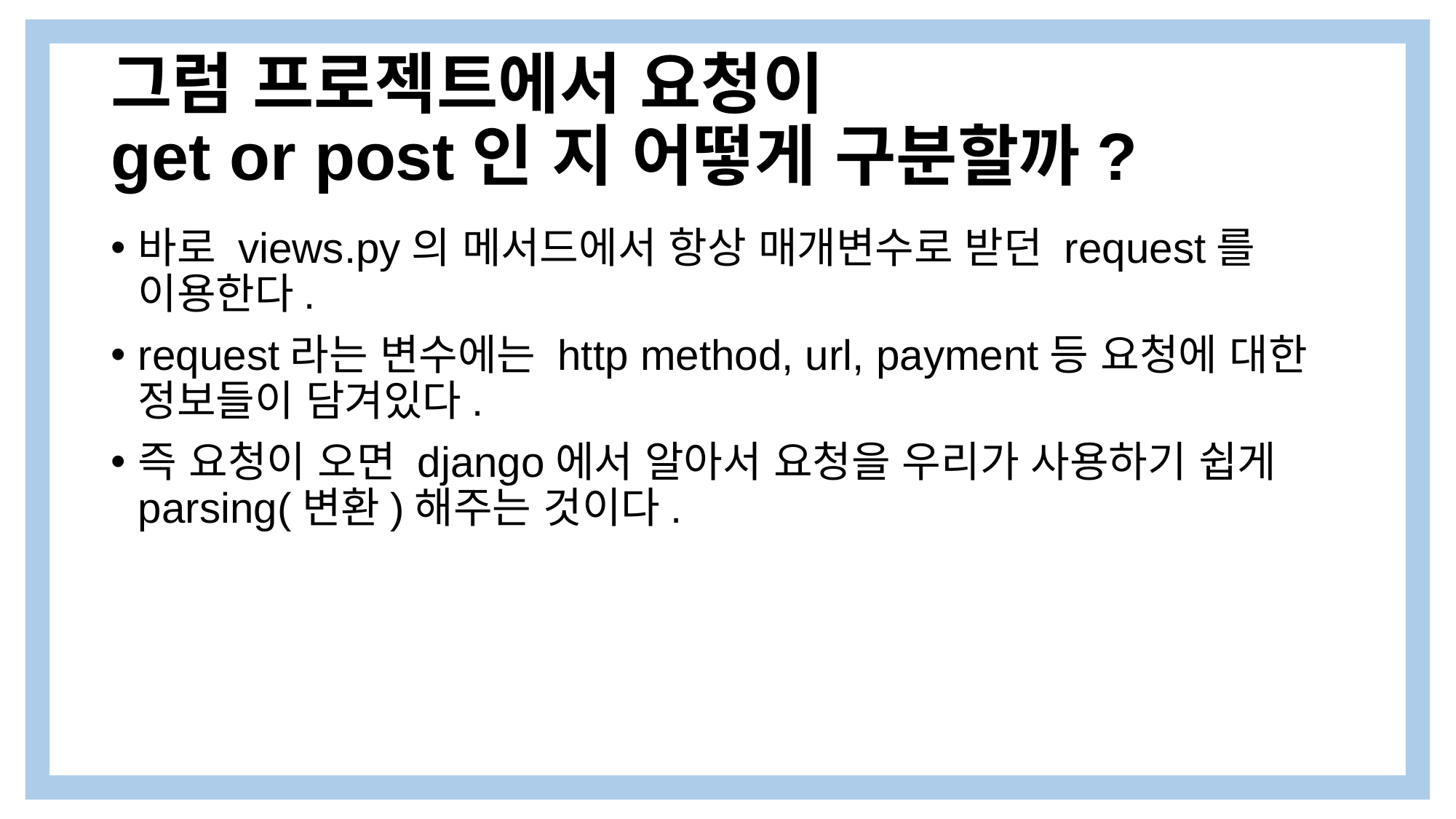

# 그럼 프로젝트에서 요청이 get or post인 지 어떻게 구분할까?
바로 views.py의 메서드에서 항상 매개변수로 받던 request를 이용한다.
request라는 변수에는 http method, url, payment등 요청에 대한 정보들이 담겨있다.
즉 요청이 오면 django에서 알아서 요청을 우리가 사용하기 쉽게 parsing(변환)해주는 것이다.